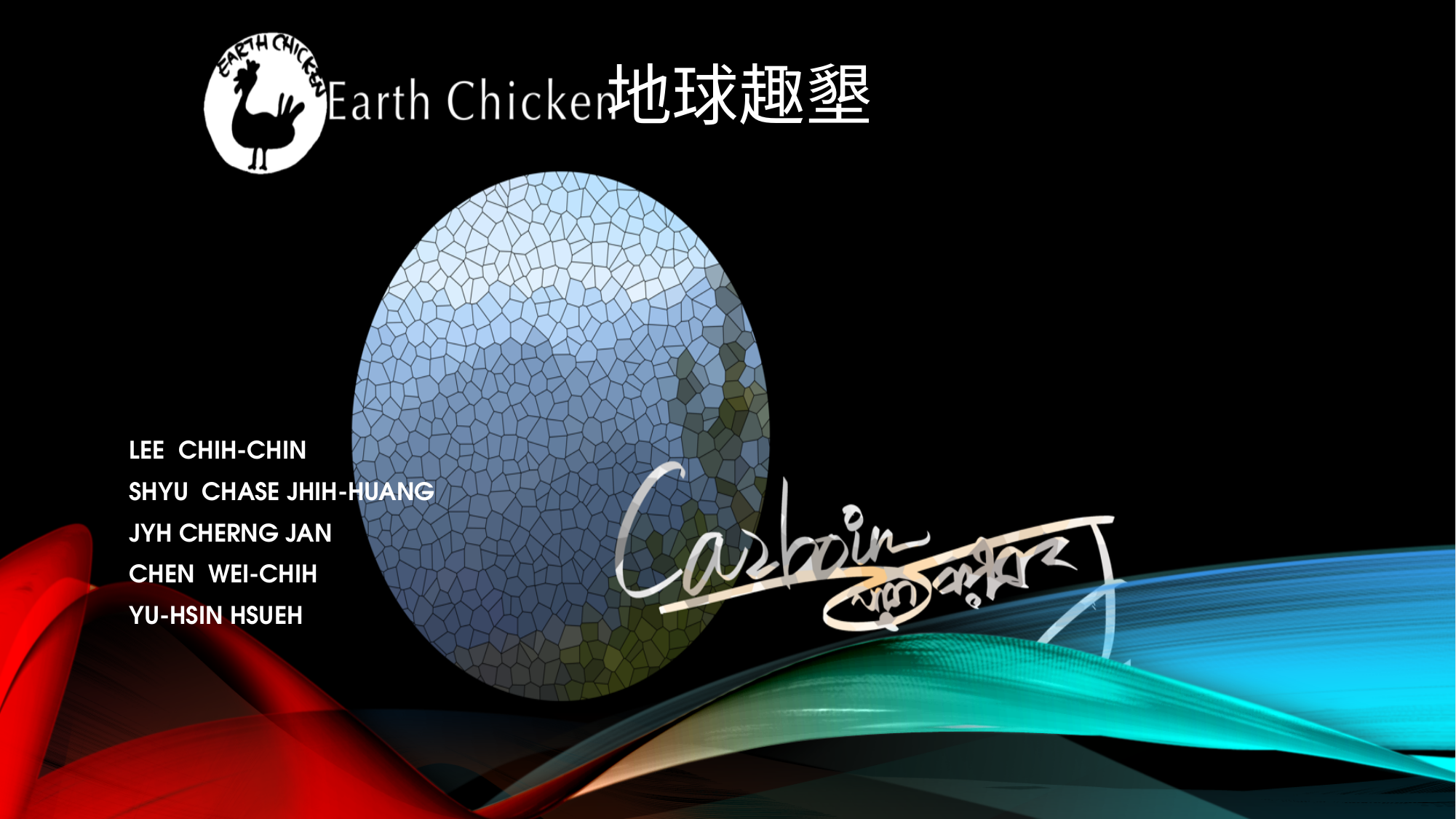

# 地球趣墾
LEE  CHIH-CHIN
SHYU  CHASE JHIH-HUANG
JYH CHERNG JAN
CHEN  WEI-CHIH
YU-HSIN HSUEH